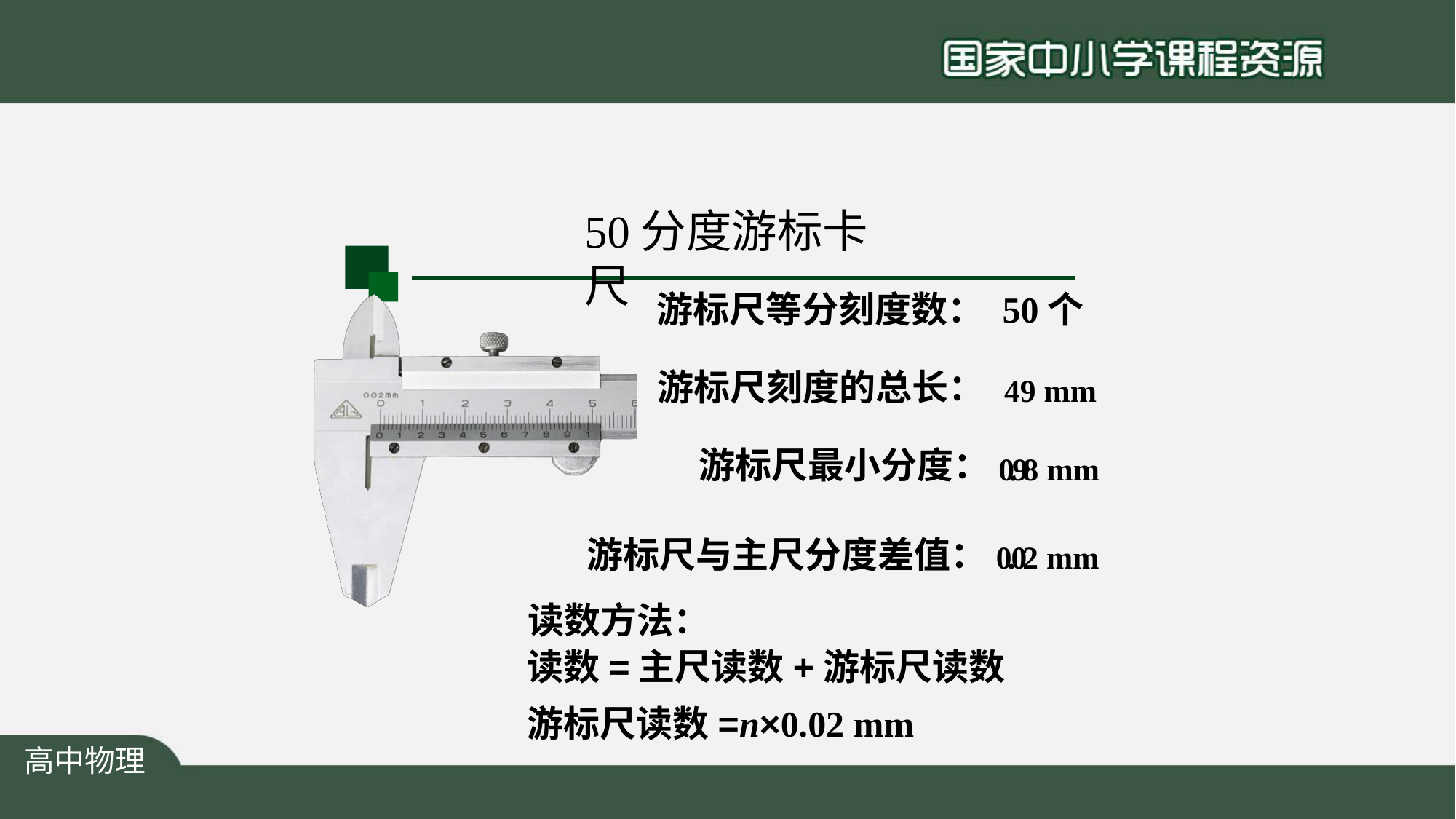

# 50分度游标卡尺

游标尺等分刻度数： 50个 游标尺刻度的总长： 49 mm
游标尺最小分度：0.98 mm
游标尺与主尺分度差值：0.02 mm
读数方法：
读数=主尺读数+游标尺读数
游标尺读数=n×0.02 mm

高中物理